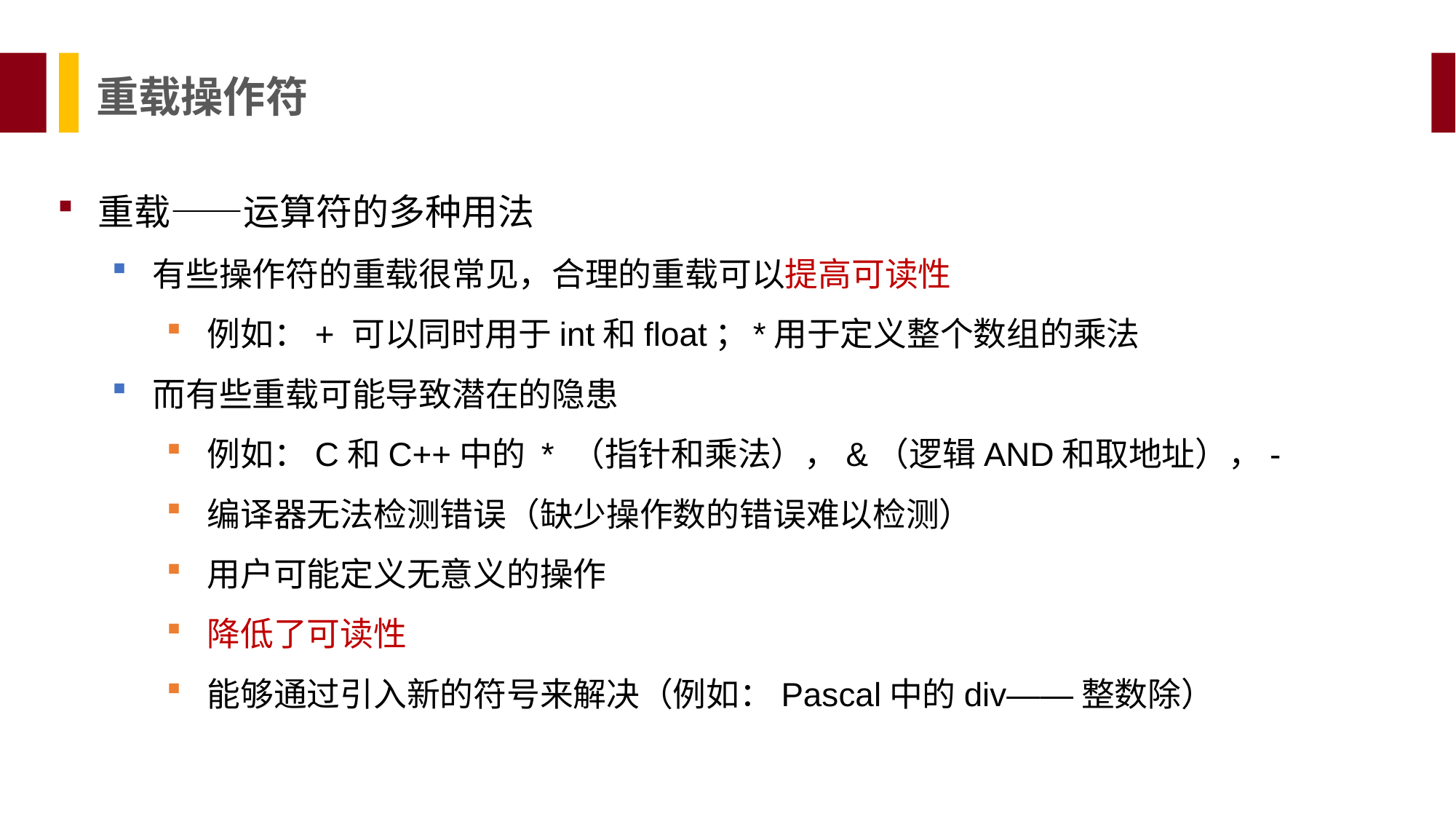

重载操作符
重载——运算符的多种用法
有些操作符的重载很常见，合理的重载可以提高可读性
例如：+ 可以同时用于int和float；	*用于定义整个数组的乘法
而有些重载可能导致潜在的隐患
例如：C和C++中的 * （指针和乘法），&（逻辑AND和取地址），-
编译器无法检测错误（缺少操作数的错误难以检测）
用户可能定义无意义的操作
降低了可读性
能够通过引入新的符号来解决（例如：Pascal中的div——整数除）